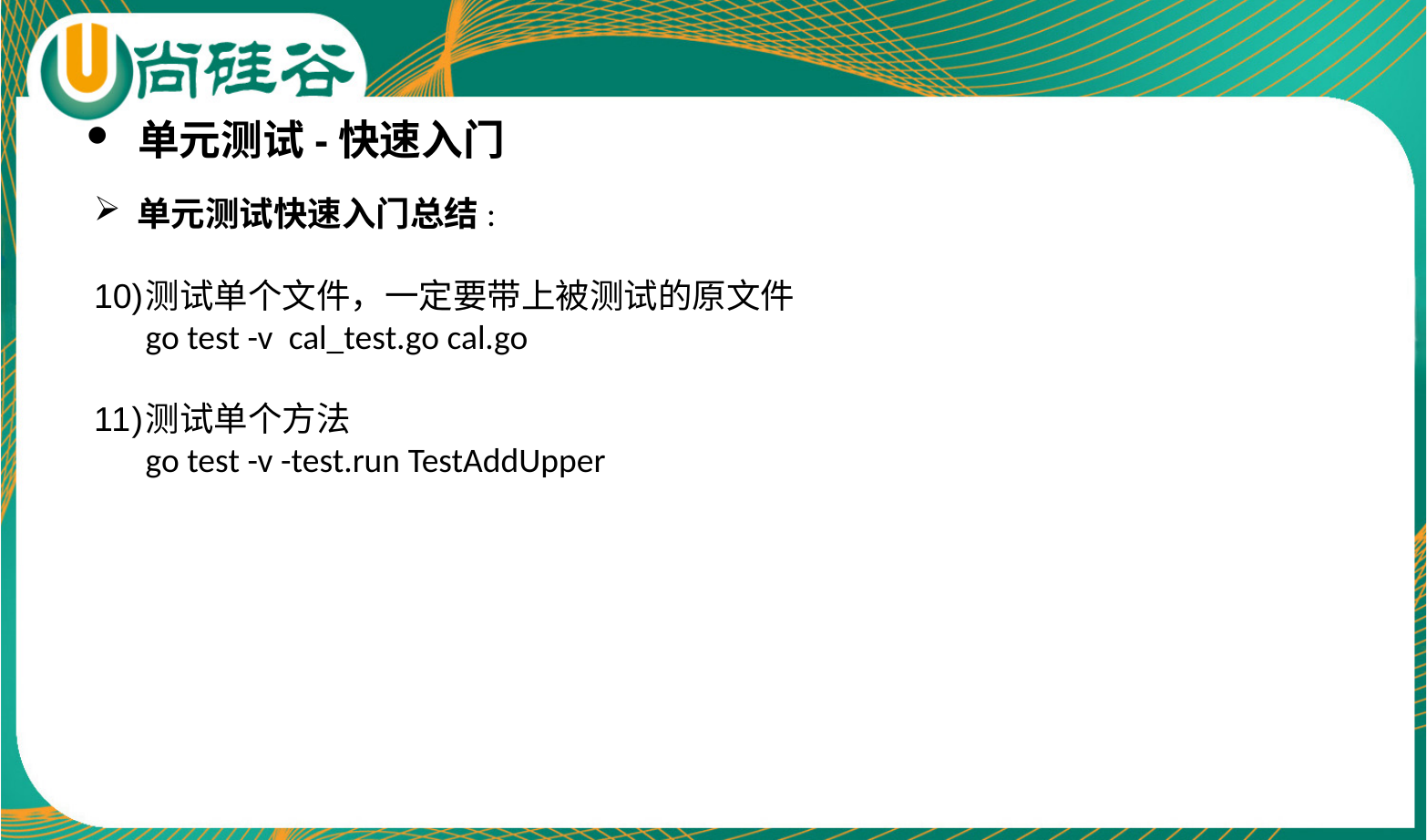

单元测试-快速入门
单元测试快速入门总结:

测试单个文件，一定要带上被测试的原文件
go test -v  cal_test.go cal.go
测试单个方法
go test -v -test.run TestAddUpper